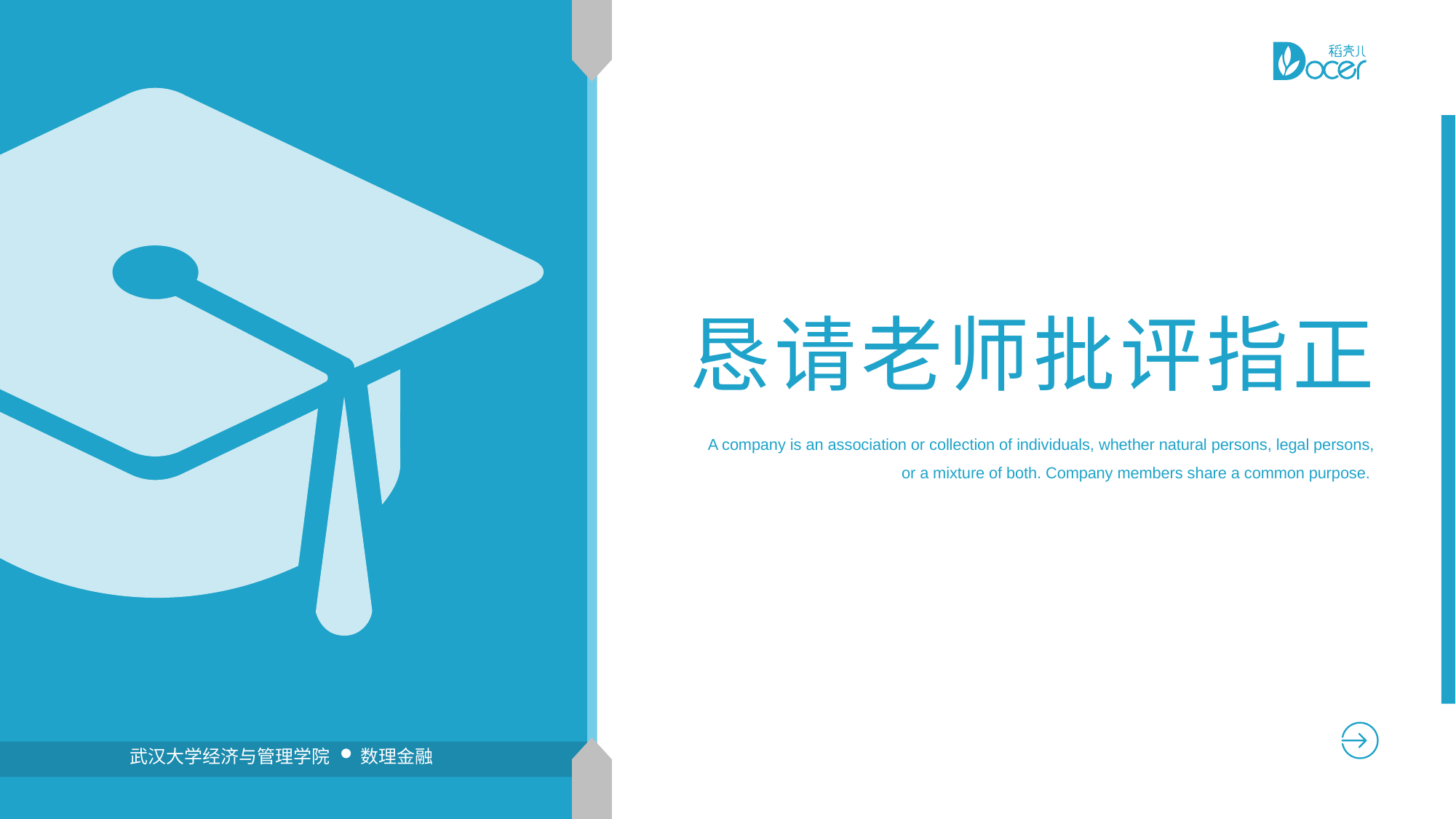

恳请老师批评指正
A company is an association or collection of individuals, whether natural persons, legal persons, or a mixture of both. Company members share a common purpose.

武汉大学经济与管理学院
数理金融